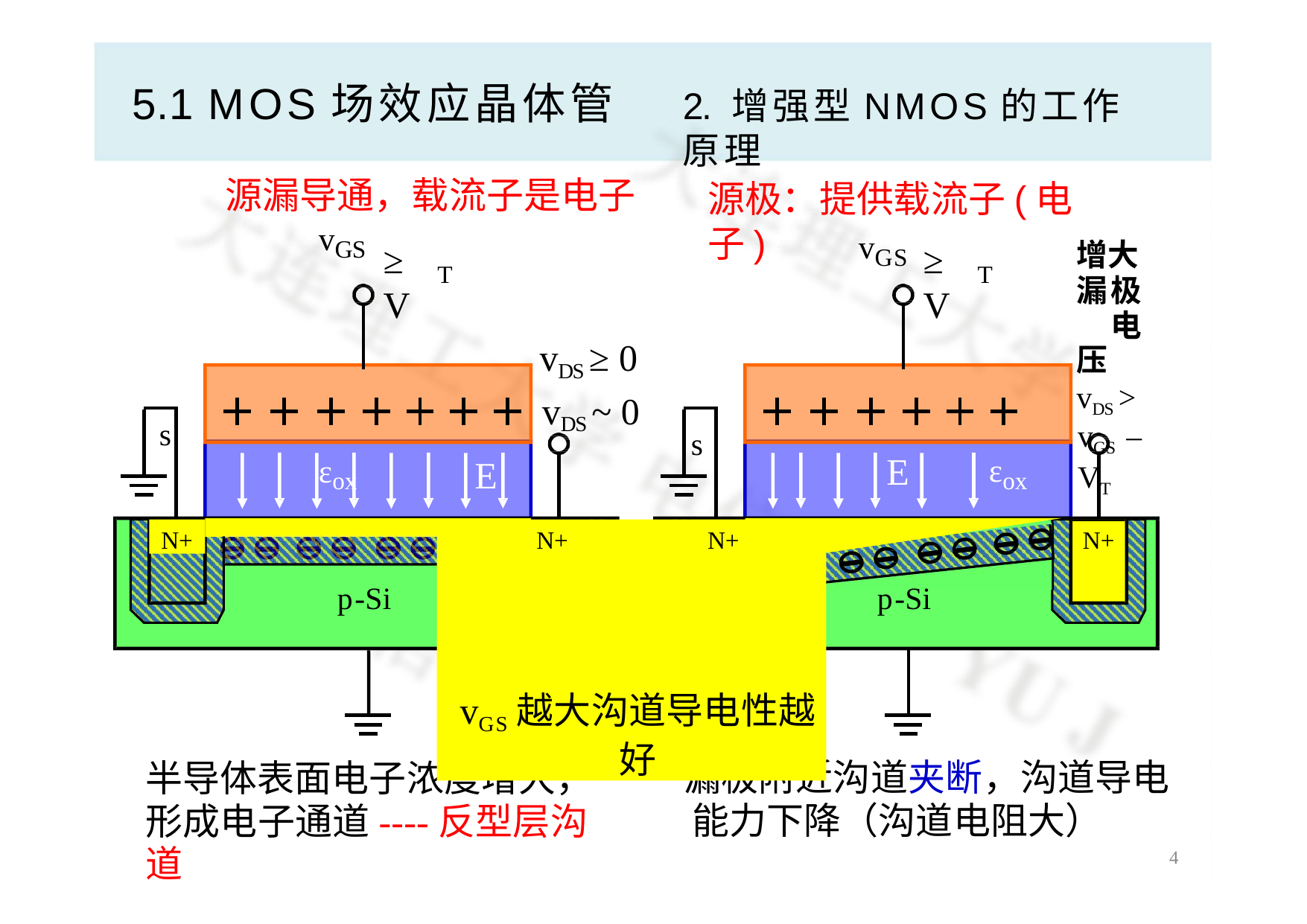

# 5.1 MOS场效应晶体管
2. 增强型NMOS的工作原理
源漏导通，载流子是电子
vGS
源极：提供载流子(电子)
vGS
增大
漏极  电压  vDS >
vGS – VT
≥ V
≥ V
T
T

vDS ≥ 0
vDS ~ 0

s
s

E
E

εox
εox

N+
N+	N+

vGS越大沟道导电性越好

N+

p-Si
p-Si

漏极附近沟道夹断，沟道导电  能力下降（沟道电阻大）
半导体表面电子浓度增大，  形成电子通道----反型层沟道
4